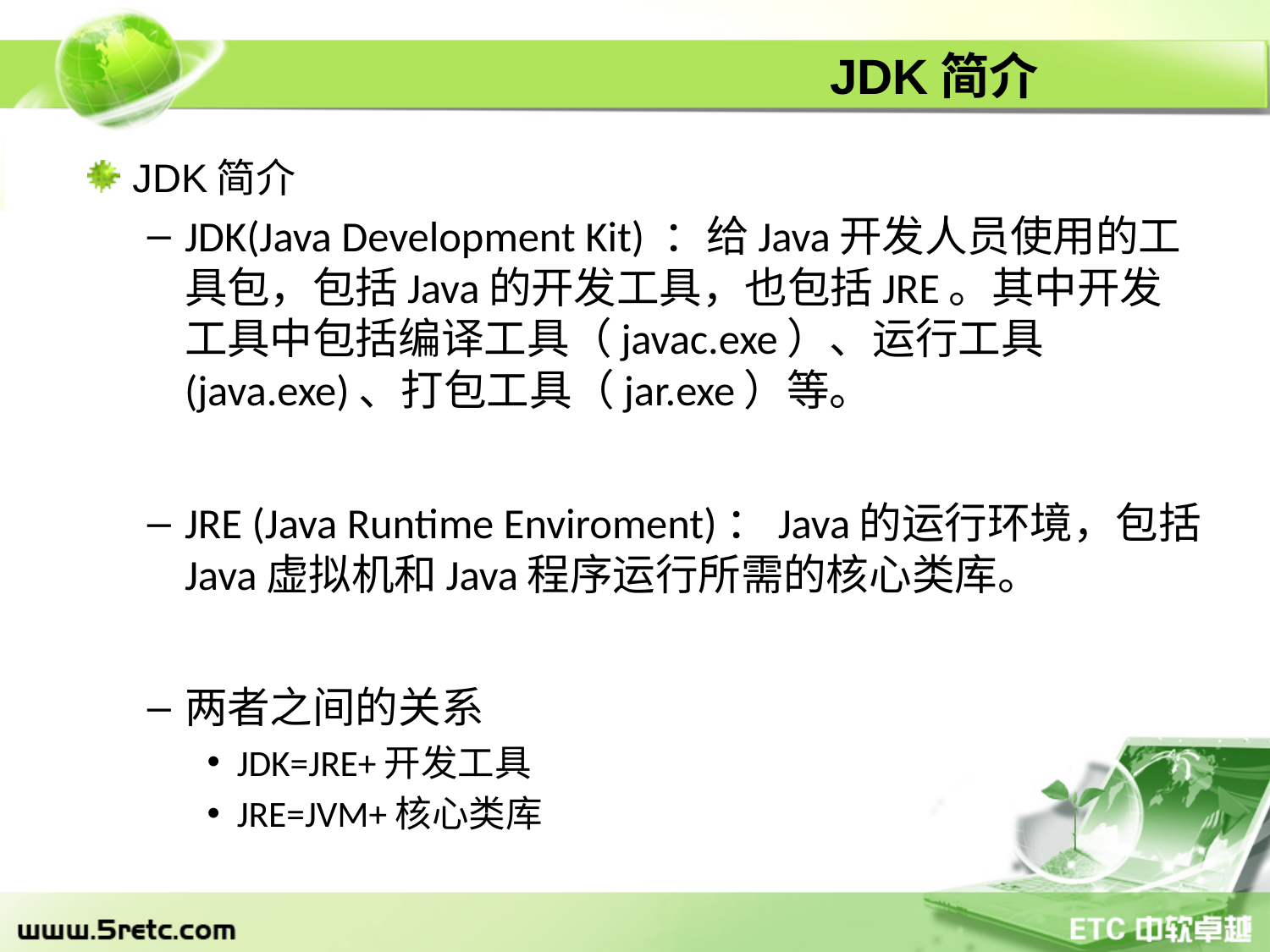

# JDK简介
JDK简介
JDK(Java Development Kit) ：给Java开发人员使用的工具包，包括Java的开发工具，也包括JRE。其中开发工具中包括编译工具（javac.exe）、运行工具(java.exe)、打包工具（jar.exe）等。

JRE (Java Runtime Enviroment)：Java的运行环境，包括Java虚拟机和Java程序运行所需的核心类库。

两者之间的关系
JDK=JRE+开发工具
JRE=JVM+核心类库